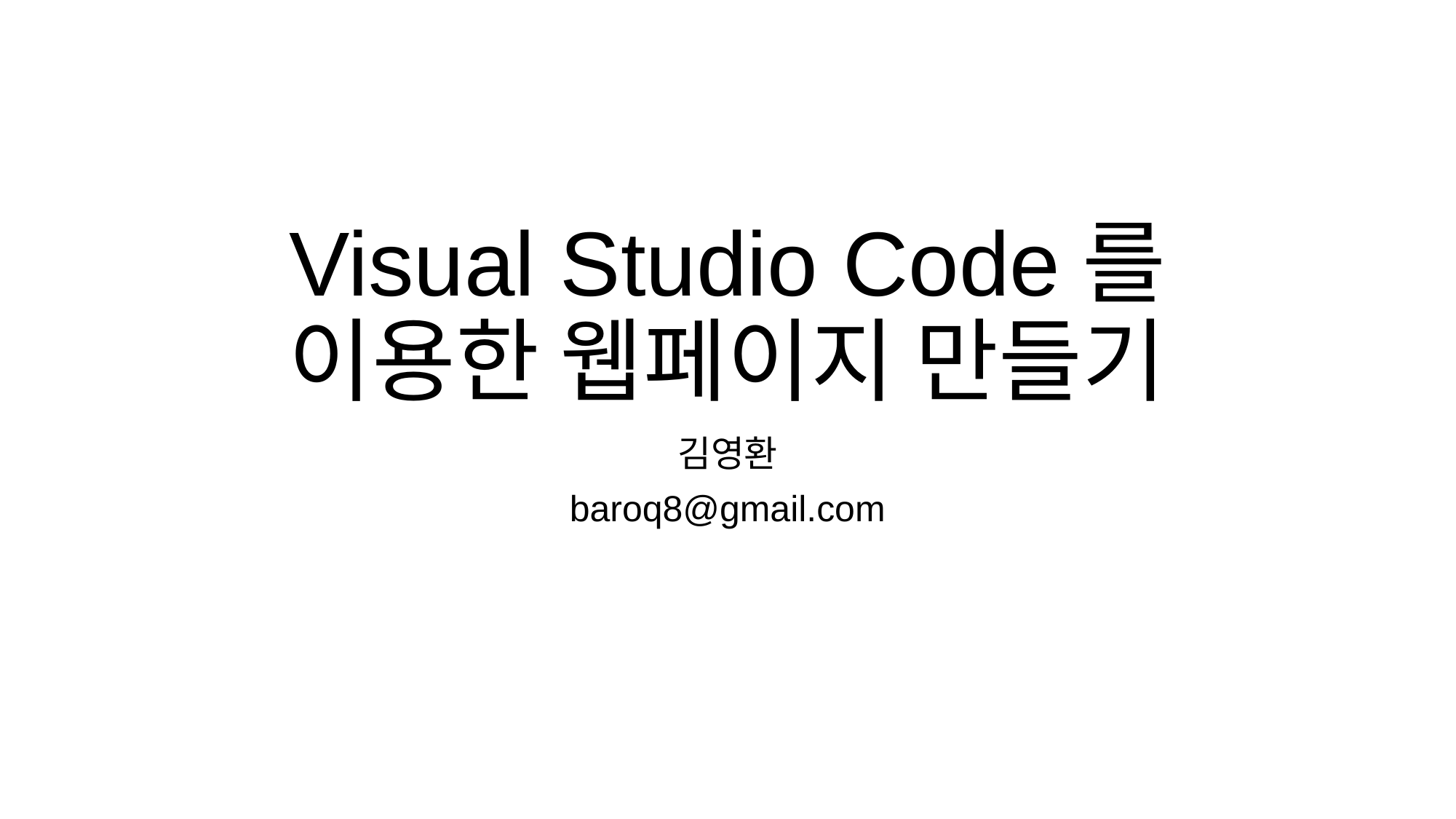

# Visual Studio Code를 이용한 웹페이지 만들기
김영환
baroq8@gmail.com